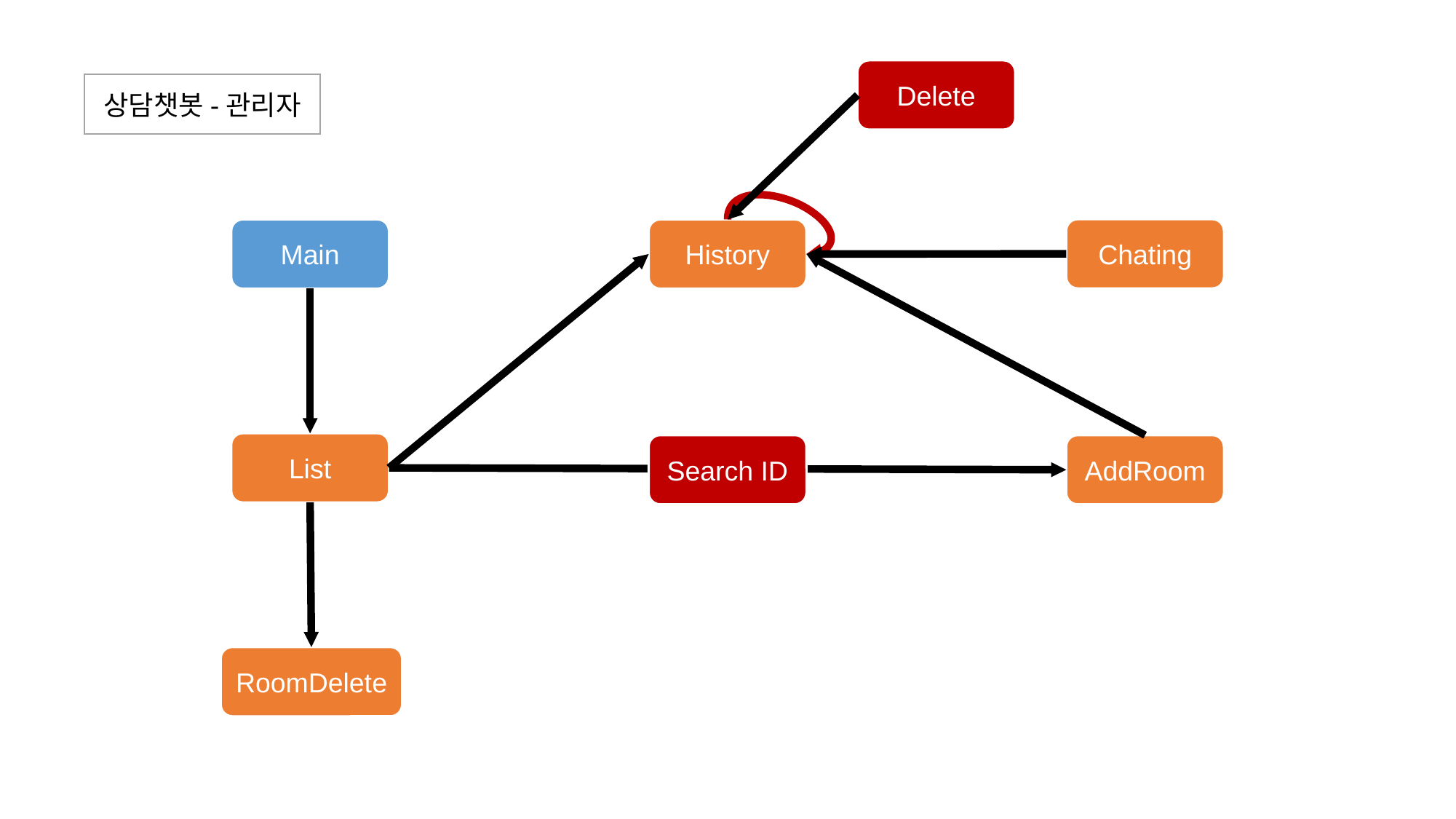

Delete
상담챗봇-관리자
Chating
Main
History
List
Search ID
AddRoom
RoomDelete